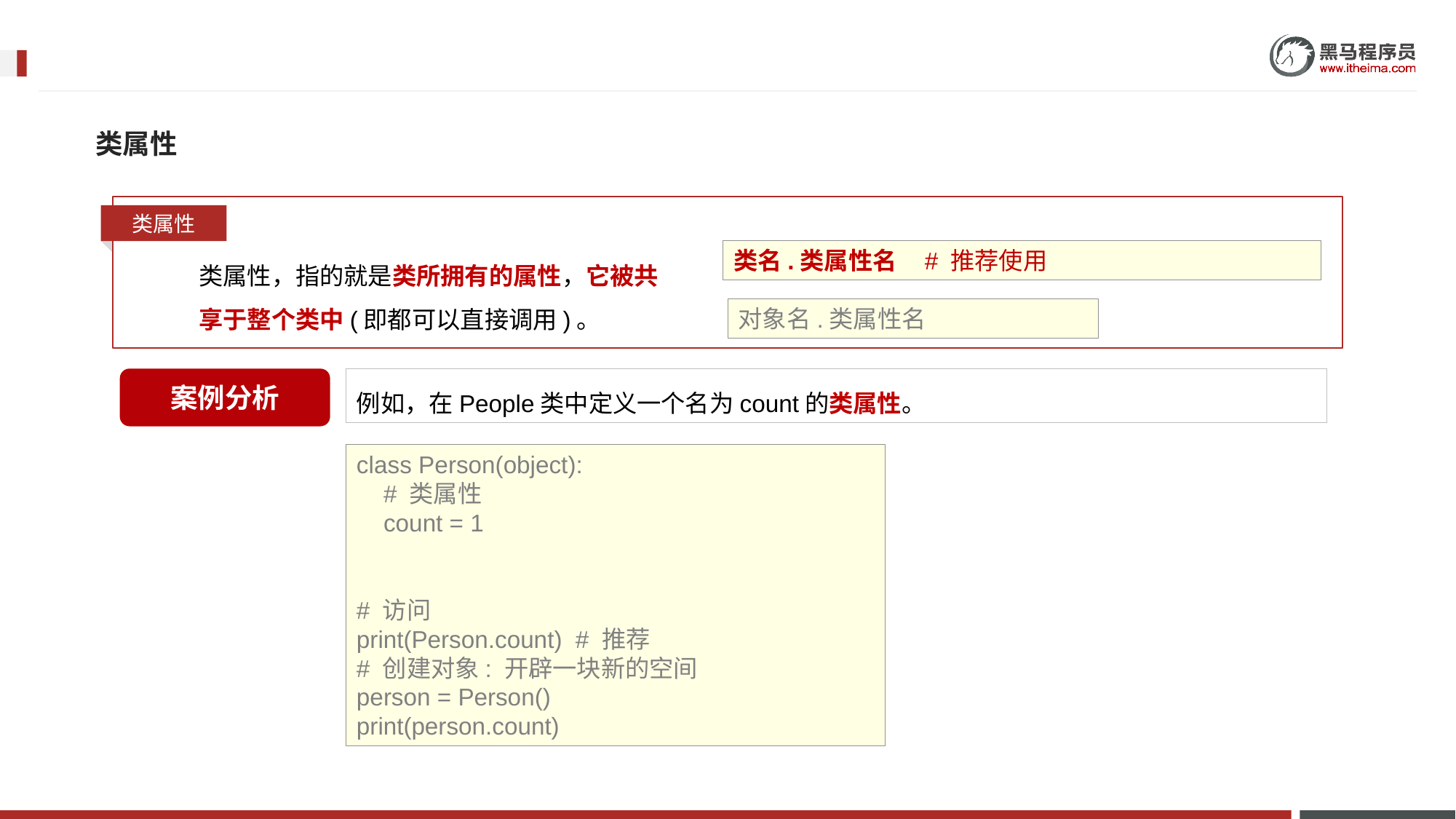

类属性

类属性

类名.类属性名    # 推荐使用
类属性，指的就是类所拥有的属性，它被共享于整个类中(即都可以直接调用)。
对象名.类属性名
案例分析
例如，在People类中定义一个名为count的类属性。
class Person(object):
    # 类属性
    count = 1

# 访问
print(Person.count)  # 推荐
# 创建对象: 开辟一块新的空间
person = Person()
print(person.count)